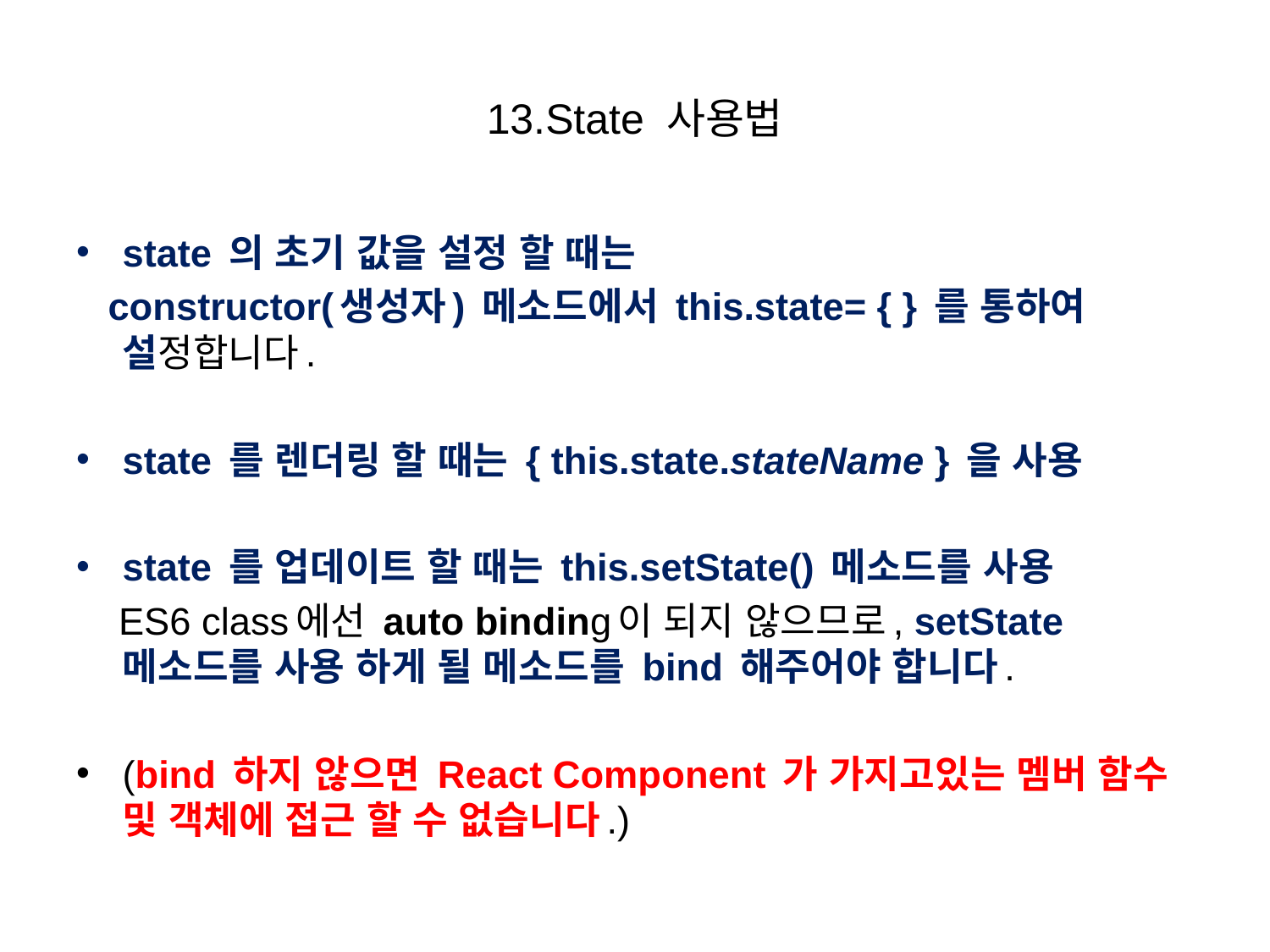

# 13.State 사용법
state 의 초기 값을 설정 할 때는
   constructor(생성자) 메소드에서 this.state= { } 를 통하여 설정합니다.

state 를 렌더링 할 때는 { this.state.stateName } 을 사용

state 를 업데이트 할 때는 this.setState() 메소드를 사용
    ES6 class에선 auto binding이 되지 않으므로, setState 메소드를 사용 하게 될 메소드를 bind 해주어야 합니다.

(bind 하지 않으면 React Component 가 가지고있는 멤버 함수 및 객체에 접근 할 수 없습니다.)